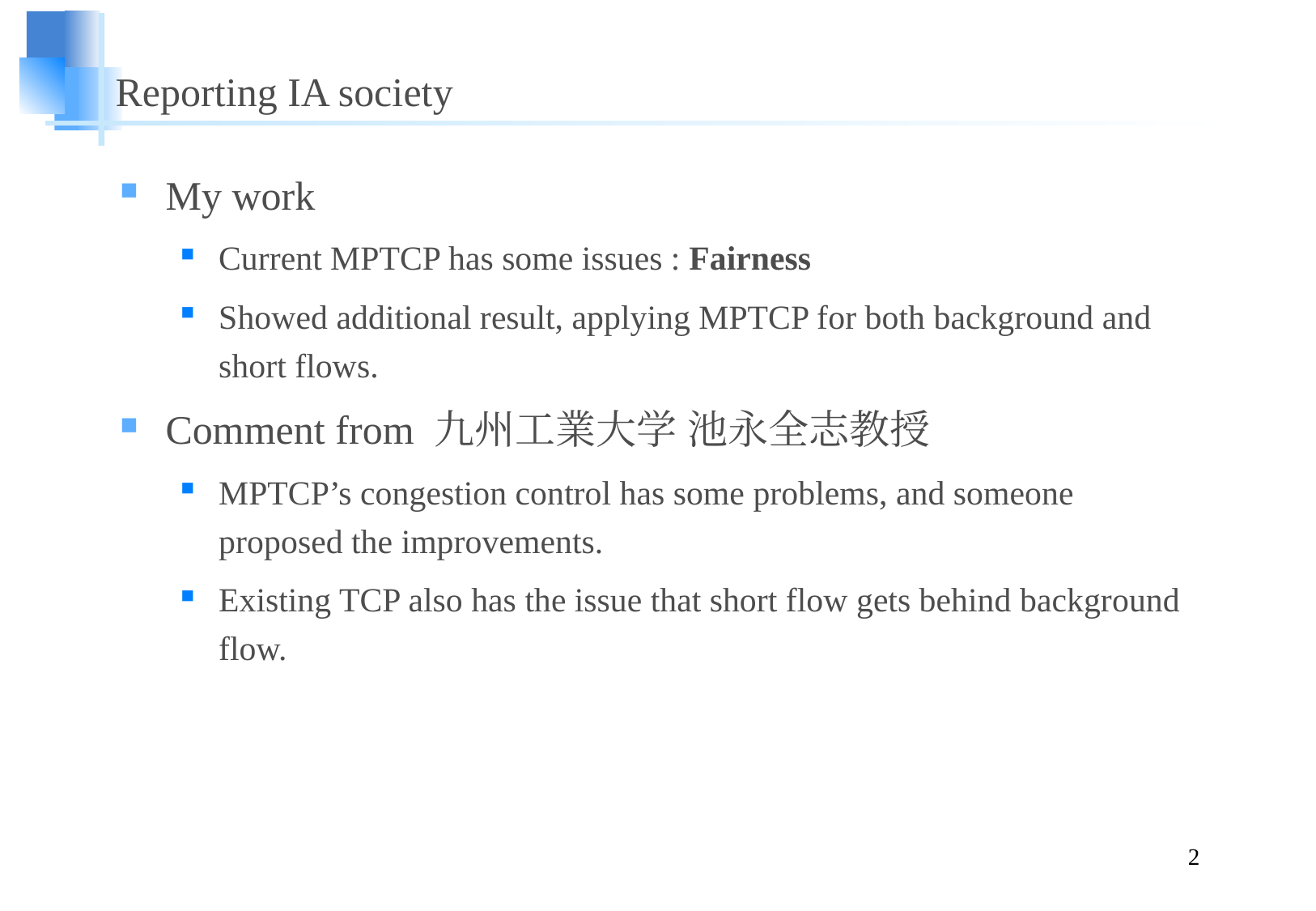

# Reporting IA society
My work
Current MPTCP has some issues : Fairness
Showed additional result, applying MPTCP for both background and short flows.
Comment from 九州工業大学 池永全志教授
MPTCP’s congestion control has some problems, and someone proposed the improvements.
Existing TCP also has the issue that short flow gets behind background flow.
2